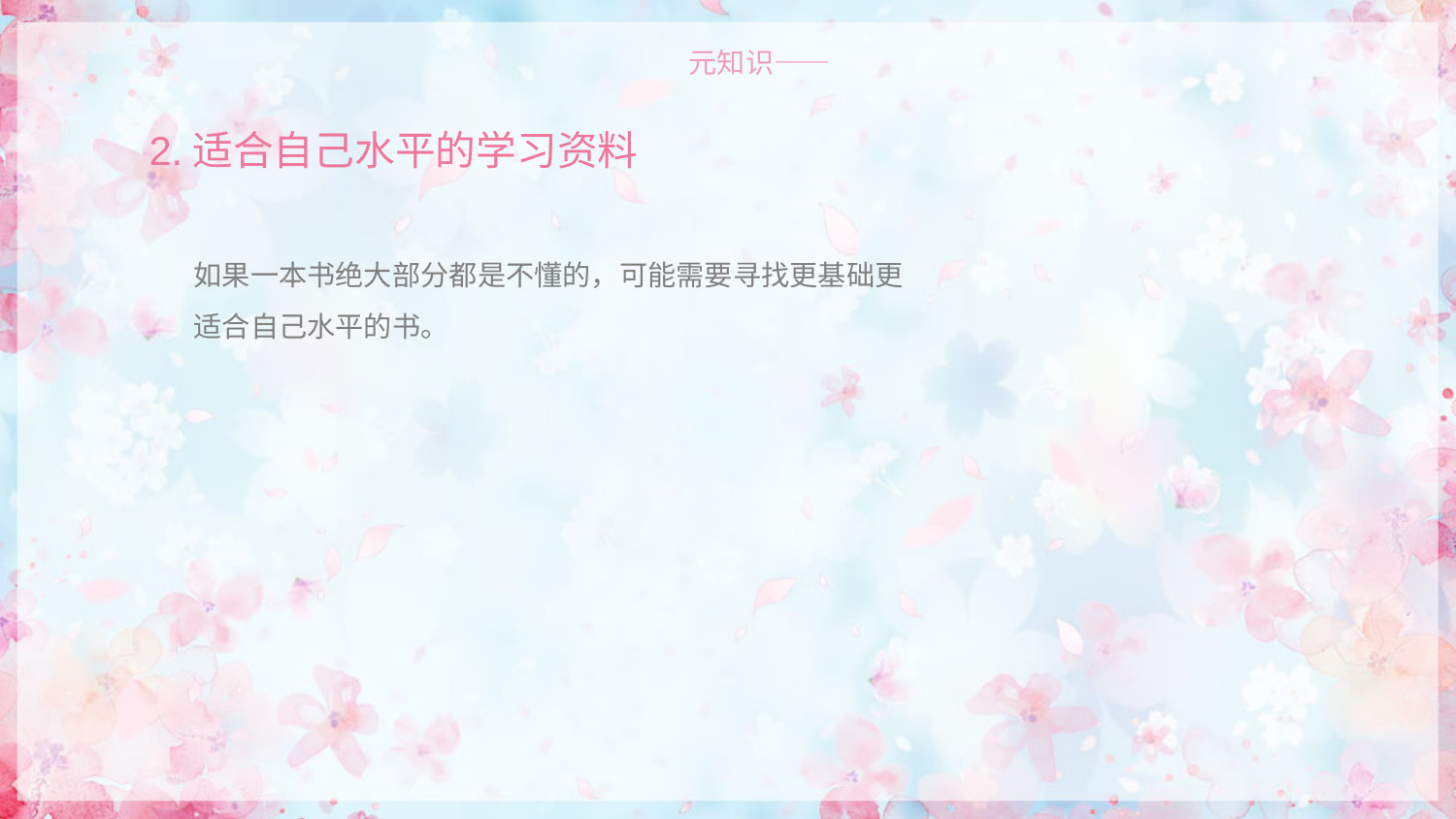

——元知识——
2.适合自己水平的学习资料
如果一本书绝大部分都是不懂的，可能需要寻找更基础更适合自己水平的书。